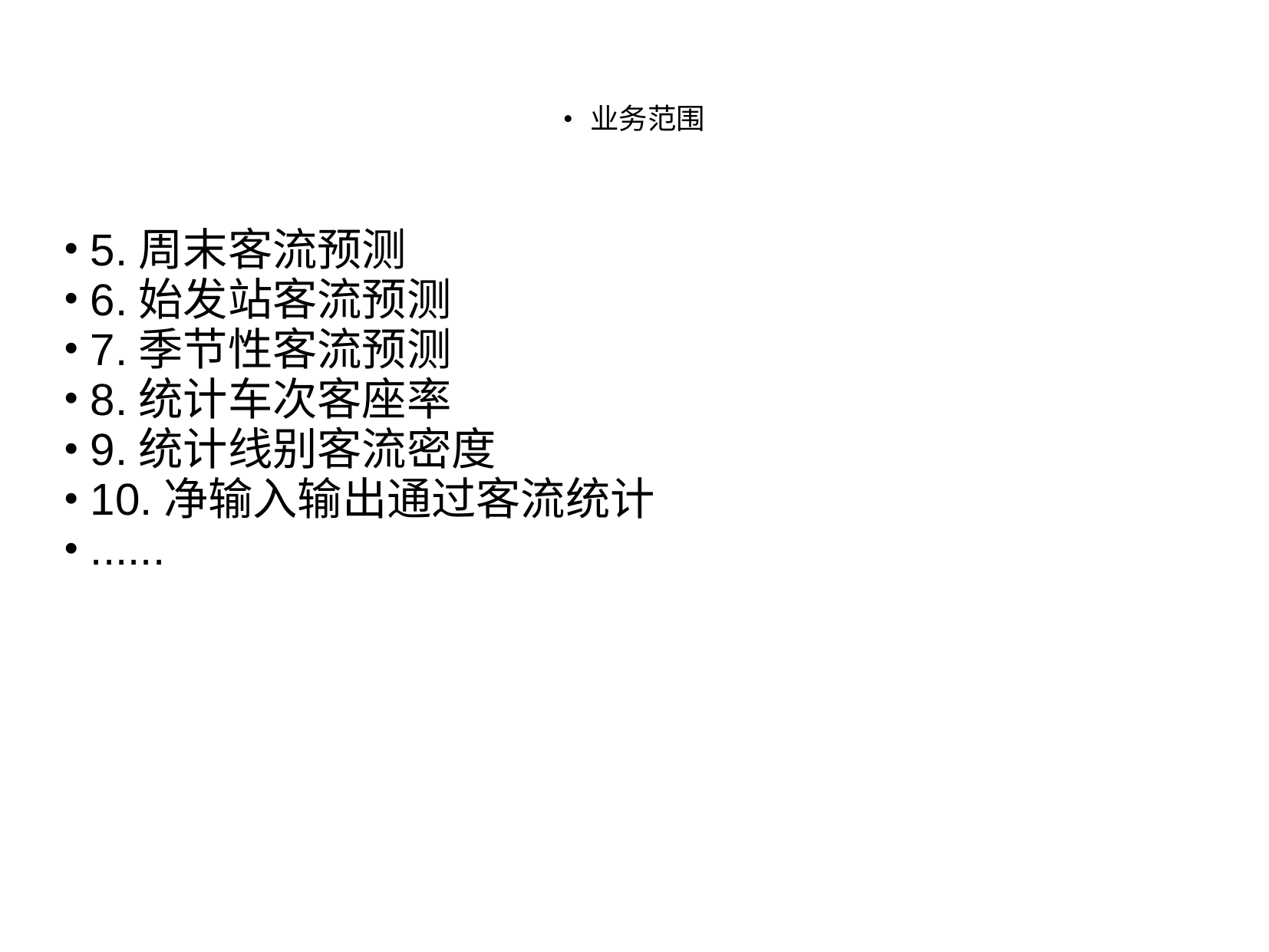

业务范围
5.周末客流预测
6.始发站客流预测
7.季节性客流预测
8.统计车次客座率
9.统计线别客流密度
10.净输入输出通过客流统计
......